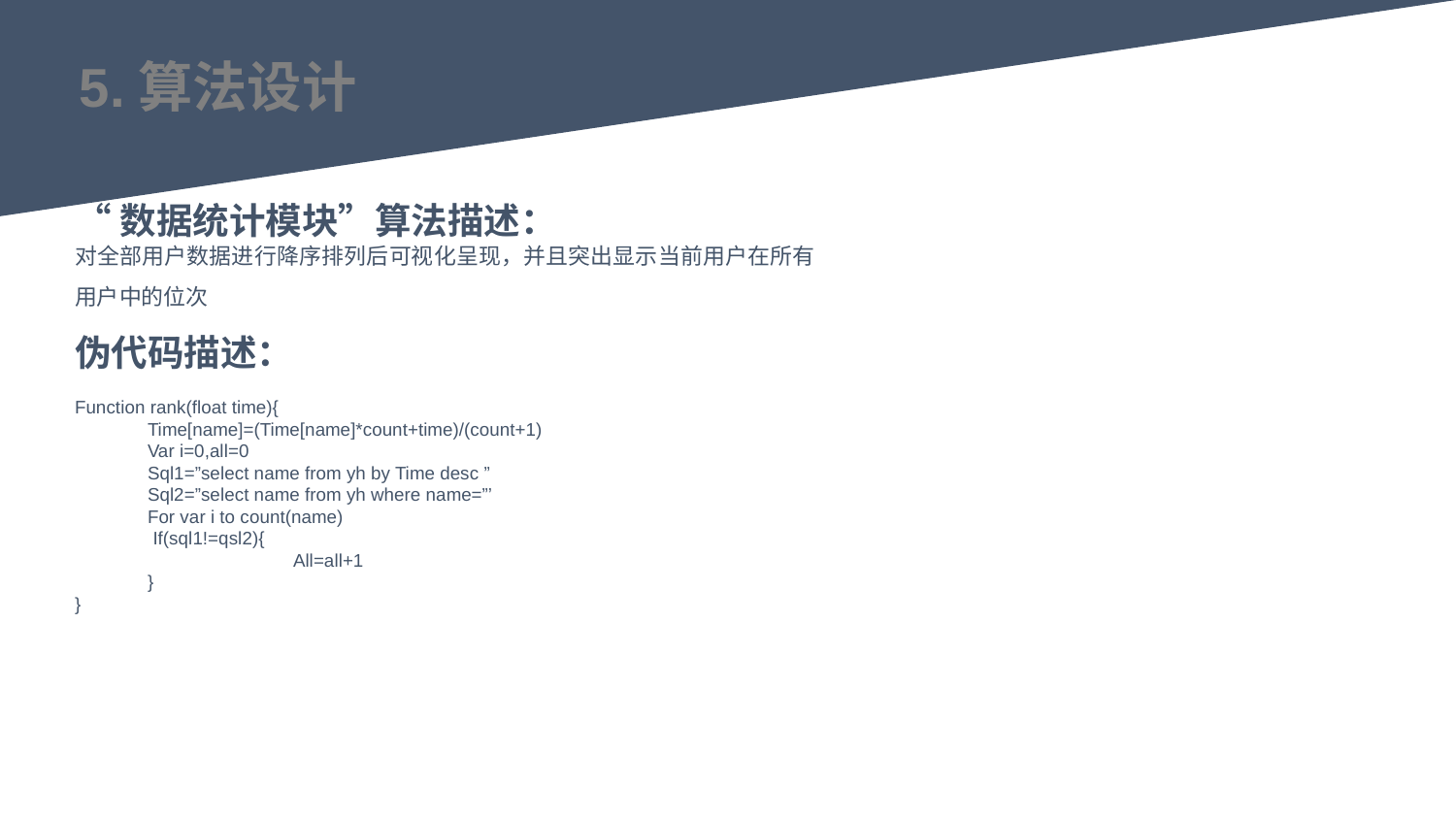

5.算法设计
“数据统计模块”算法描述：
对全部用户数据进行降序排列后可视化呈现，并且突出显示当前用户在所有用户中的位次

伪代码描述：

Function rank(float time){
Time[name]=(Time[name]*count+time)/(count+1)
Var i=0,all=0
Sql1=”select name from yh by Time desc ”
Sql2=”select name from yh where name=”’
For var i to count(name)
 If(sql1!=qsl2){
 	All=all+1
}
}